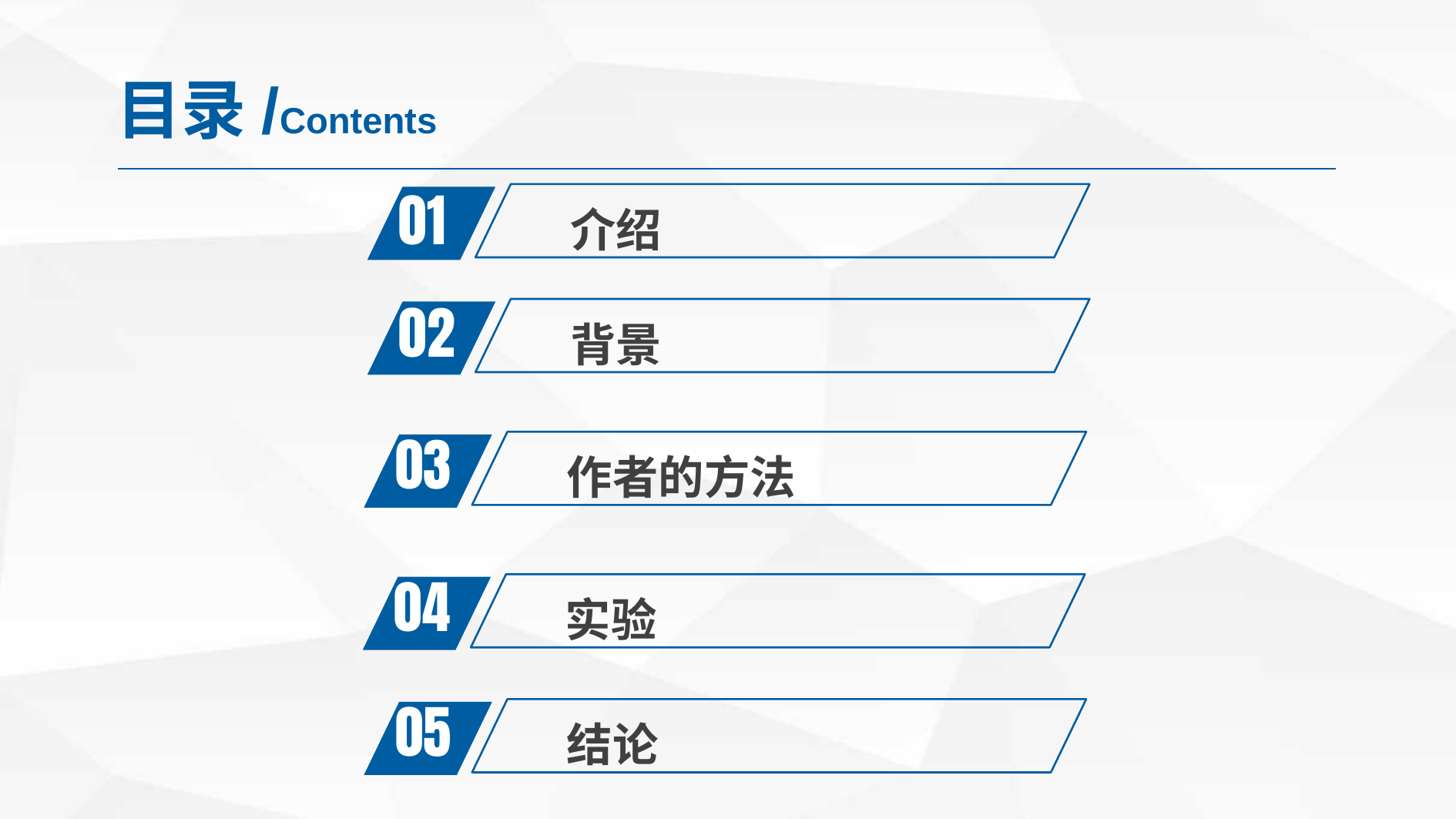

目录/Contents
01

介绍
02

背景
03

作者的方法
04

实验
05

结论